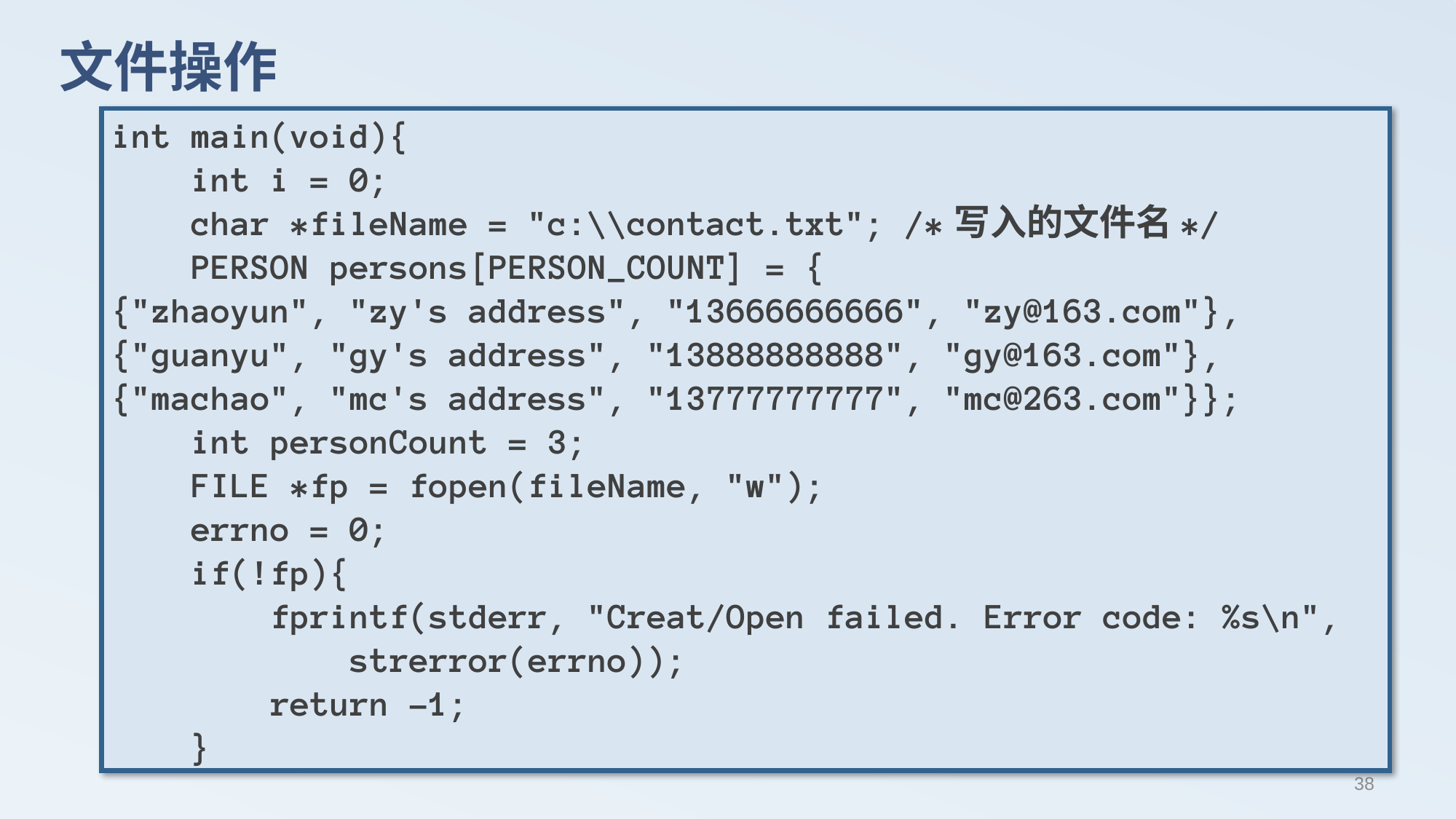

# 文件操作
int main(void){
    int i = 0;
    char *fileName = "c:\\contact.txt"; /*写入的文件名*/
    PERSON persons[PERSON_COUNT] = {
{"zhaoyun", "zy's address", "13666666666", "zy@163.com"},
{"guanyu", "gy's address", "13888888888", "gy@163.com"},
{"machao", "mc's address", "13777777777", "mc@263.com"}};
    int personCount = 3;
    FILE *fp = fopen(fileName, "w");
    errno = 0;
    if(!fp){
        fprintf(stderr, "Creat/Open failed. Error code: %s\n",
            strerror(errno));
        return -1;
    }